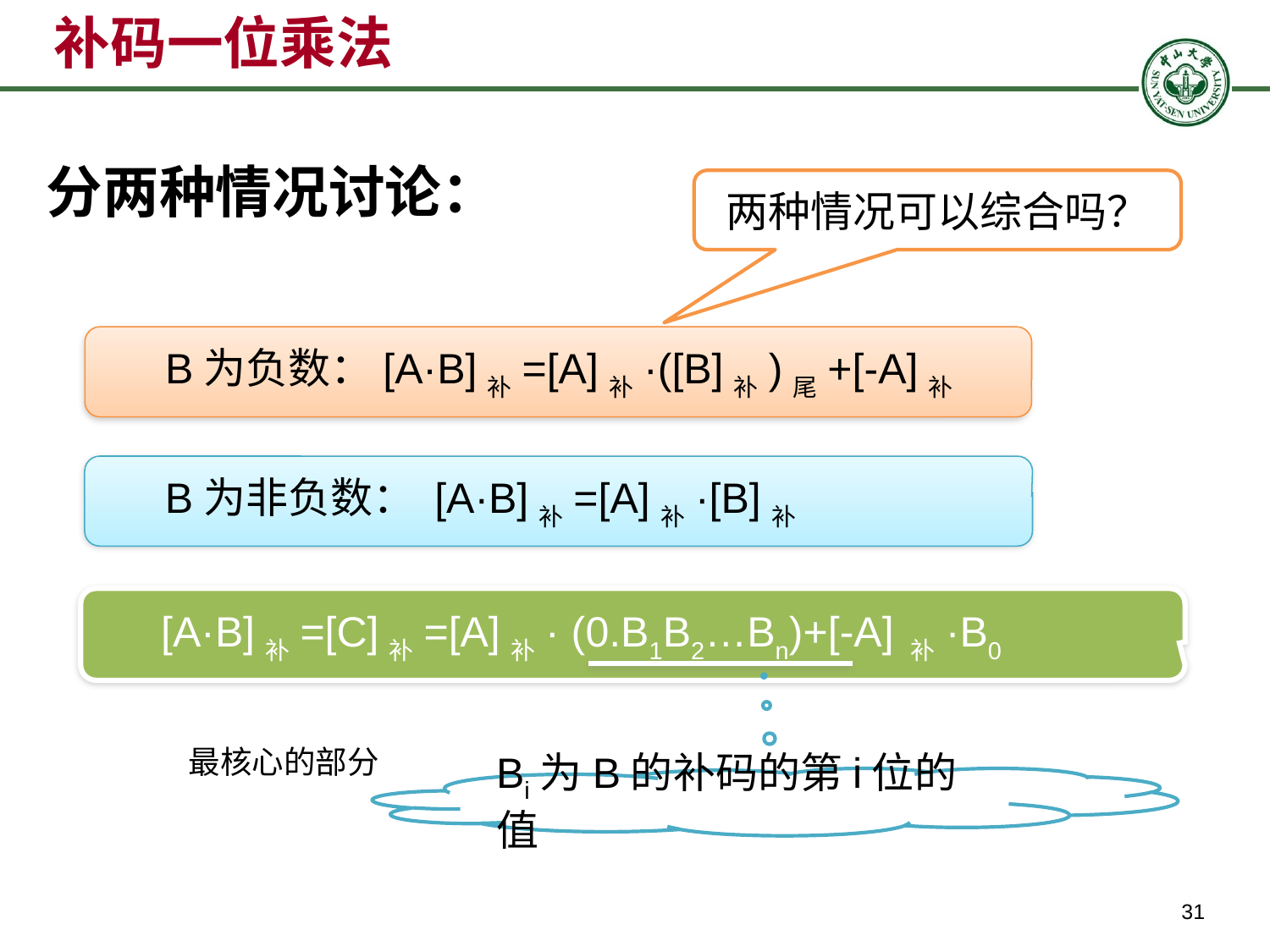

# 补码一位乘法
分两种情况讨论：
两种情况可以综合吗？
B为负数：[A·B]补=[A]补·([B]补)尾+[-A]补
B为非负数： [A·B]补=[A]补·[B]补

[A·B]补=[C]补=[A]补· (0.B1B2…Bn)+[-A] 补·B0

最核心的部分
Bi为B的补码的第i位的值